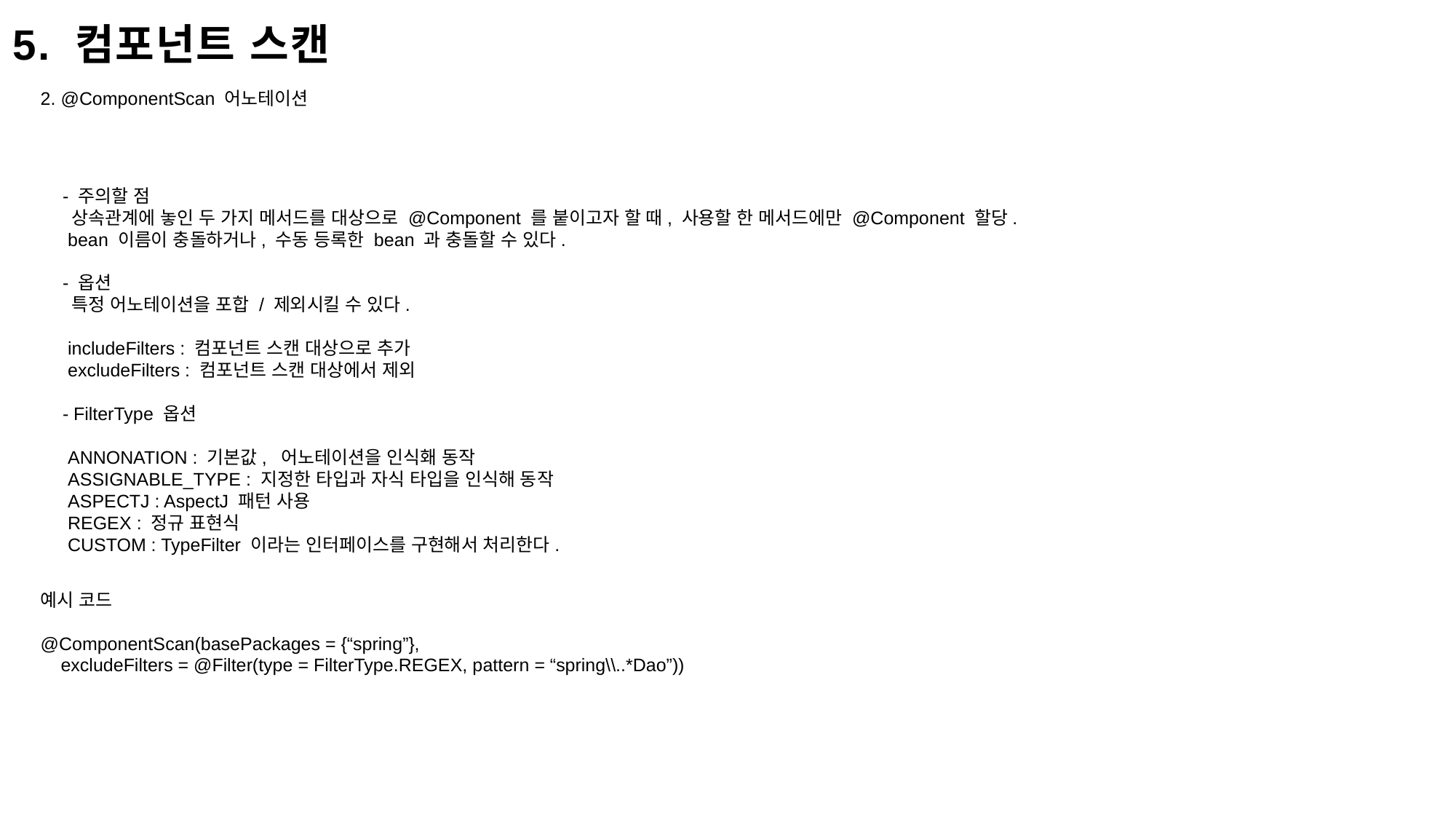

5. 컴포넌트 스캔
2. @ComponentScan 어노테이션
 - 주의할 점
  상속관계에 놓인 두 가지 메서드를 대상으로 @Component 를 붙이고자 할 때, 사용할 한 메서드에만 @Component 할당.
  bean 이름이 충돌하거나, 수동 등록한 bean 과 충돌할 수 있다.

 - 옵션
  특정 어노테이션을 포합 / 제외시킬 수 있다.

  includeFilters : 컴포넌트 스캔 대상으로 추가
  excludeFilters : 컴포넌트 스캔 대상에서 제외

 - FilterType 옵션

  ANNONATION : 기본값,  어노테이션을 인식홰 동작
  ASSIGNABLE_TYPE : 지정한 타입과 자식 타입을 인식해 동작
  ASPECTJ : AspectJ 패턴 사용
  REGEX : 정규 표현식
  CUSTOM : TypeFilter 이라는 인터페이스를 구현해서 처리한다.
예시 코드

@ComponentScan(basePackages = {“spring”},
    excludeFilters = @Filter(type = FilterType.REGEX, pattern = “spring\\..*Dao”))